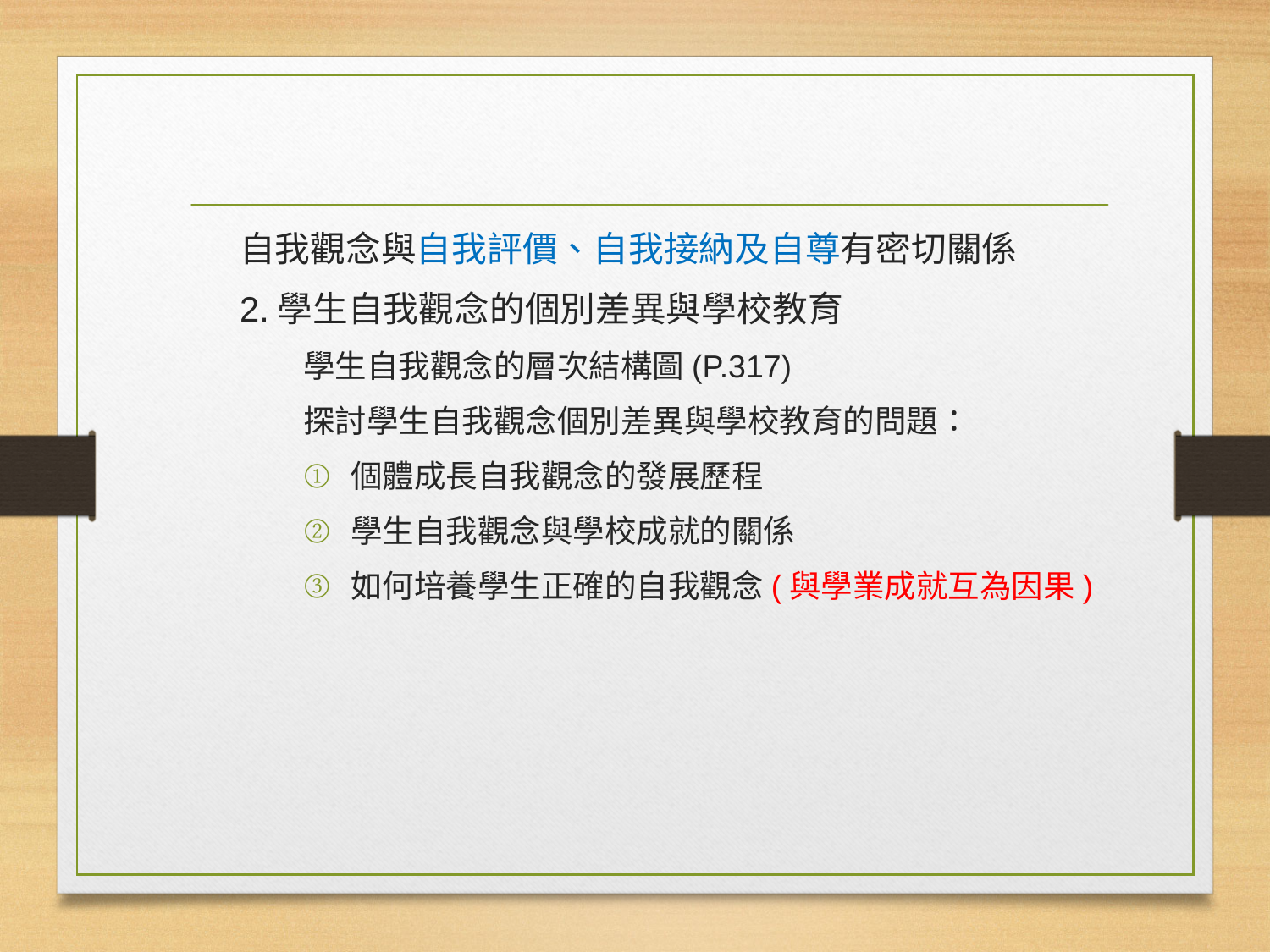

#
自我觀念與自我評價、自我接納及自尊有密切關係
2.學生自我觀念的個別差異與學校教育
學生自我觀念的層次結構圖(P.317)
探討學生自我觀念個別差異與學校教育的問題：
個體成長自我觀念的發展歷程
學生自我觀念與學校成就的關係
如何培養學生正確的自我觀念(與學業成就互為因果)